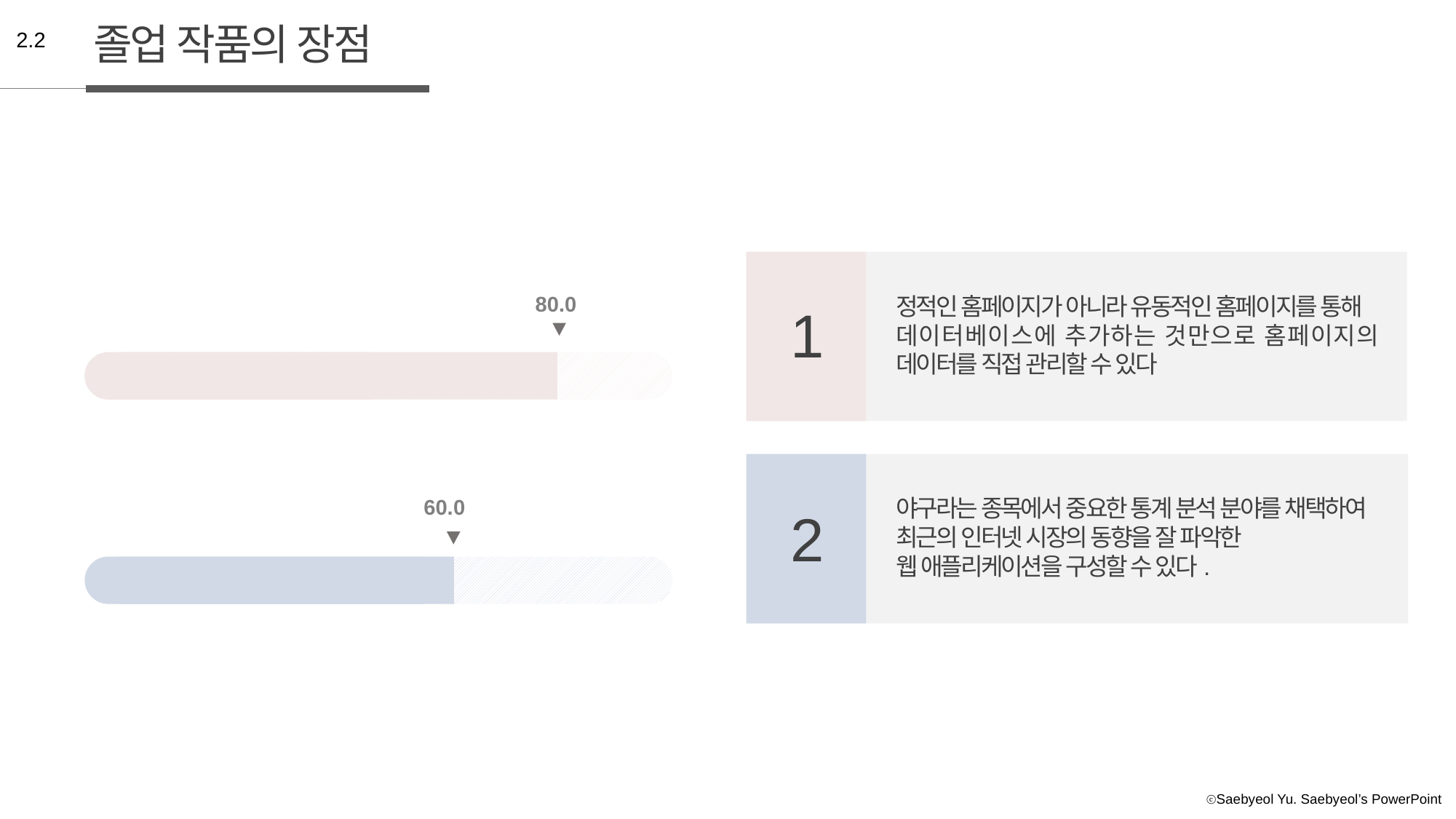

졸업 작품의 장점
2.2

80.0
정적인 홈페이지가 아니라 유동적인 홈페이지를 통해
데이터베이스에 추가하는 것만으로 홈페이지의 데이터를 직접 관리할 수 있다
1

야구라는 종목에서 중요한 통계 분석 분야를 채택하여
최근의 인터넷 시장의 동향을 잘 파악한
웹 애플리케이션을 구성할 수 있다.
60.0
2